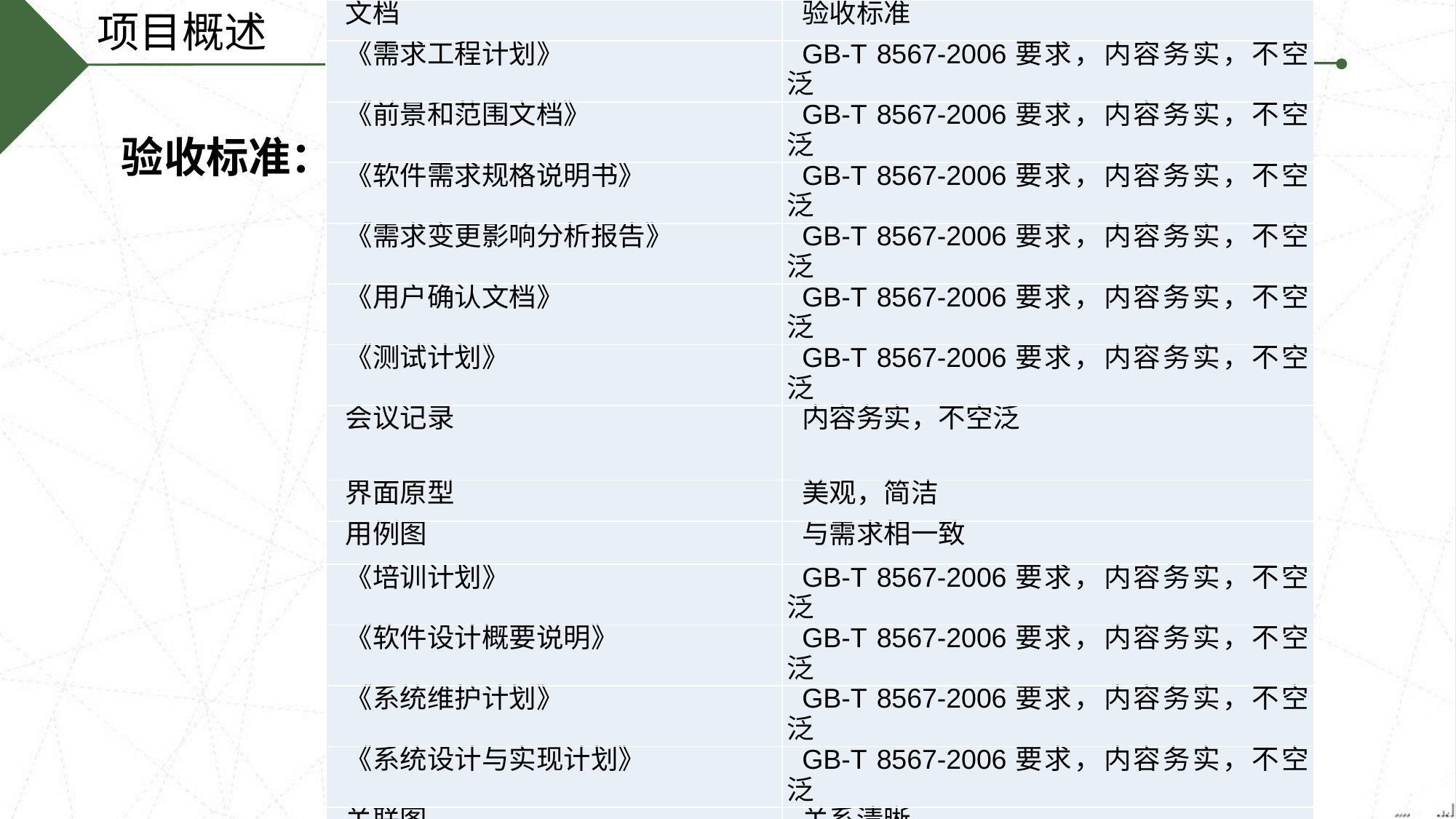

项目概述
| 文档 | 验收标准 |
| --- | --- |
| 《需求工程计划》 | GB-T 8567-2006要求，内容务实，不空泛 |
| 《前景和范围文档》 | GB-T 8567-2006要求，内容务实，不空泛 |
| 《软件需求规格说明书》 | GB-T 8567-2006要求，内容务实，不空泛 |
| 《需求变更影响分析报告》 | GB-T 8567-2006要求，内容务实，不空泛 |
| 《用户确认文档》 | GB-T 8567-2006要求，内容务实，不空泛 |
| 《测试计划》 | GB-T 8567-2006要求，内容务实，不空泛 |
| 会议记录 | 内容务实，不空泛 |
| 界面原型 | 美观，简洁 |
| 用例图 | 与需求相一致 |
| 《培训计划》 | GB-T 8567-2006要求，内容务实，不空泛 |
| 《软件设计概要说明》 | GB-T 8567-2006要求，内容务实，不空泛 |
| 《系统维护计划》 | GB-T 8567-2006要求，内容务实，不空泛 |
| 《系统设计与实现计划》 | GB-T 8567-2006要求，内容务实，不空泛 |
| 关联图 | 关系清晰 |
| 《安装部署计划》 | GB-T 8567-2006要求，内容务实，不空泛 |
| 《项目总结报告》 | GB-T 8567-1988要求，内容务实，不空泛 |

验收标准：